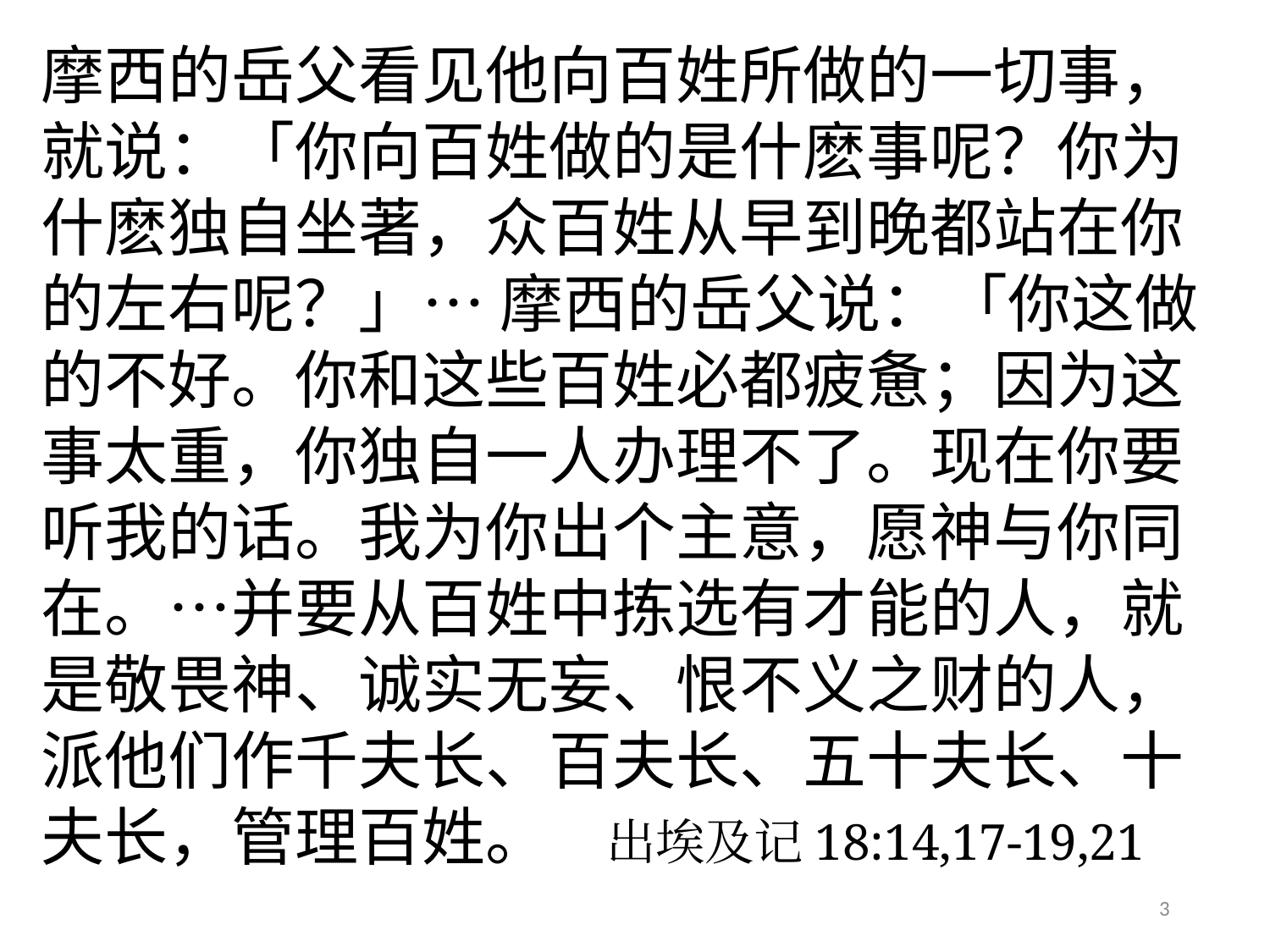

摩西的岳父看见他向百姓所做的一切事，就说：「你向百姓做的是什麽事呢？你为什麽独自坐著，众百姓从早到晚都站在你的左右呢？」… 摩西的岳父说：「你这做的不好。你和这些百姓必都疲惫；因为这事太重，你独自一人办理不了。现在你要听我的话。我为你出个主意，愿神与你同在。…并要从百姓中拣选有才能的人，就是敬畏神、诚实无妄、恨不义之财的人，派他们作千夫长、百夫长、五十夫长、十夫长，管理百姓。    出埃及记18:14,17-19,21
3